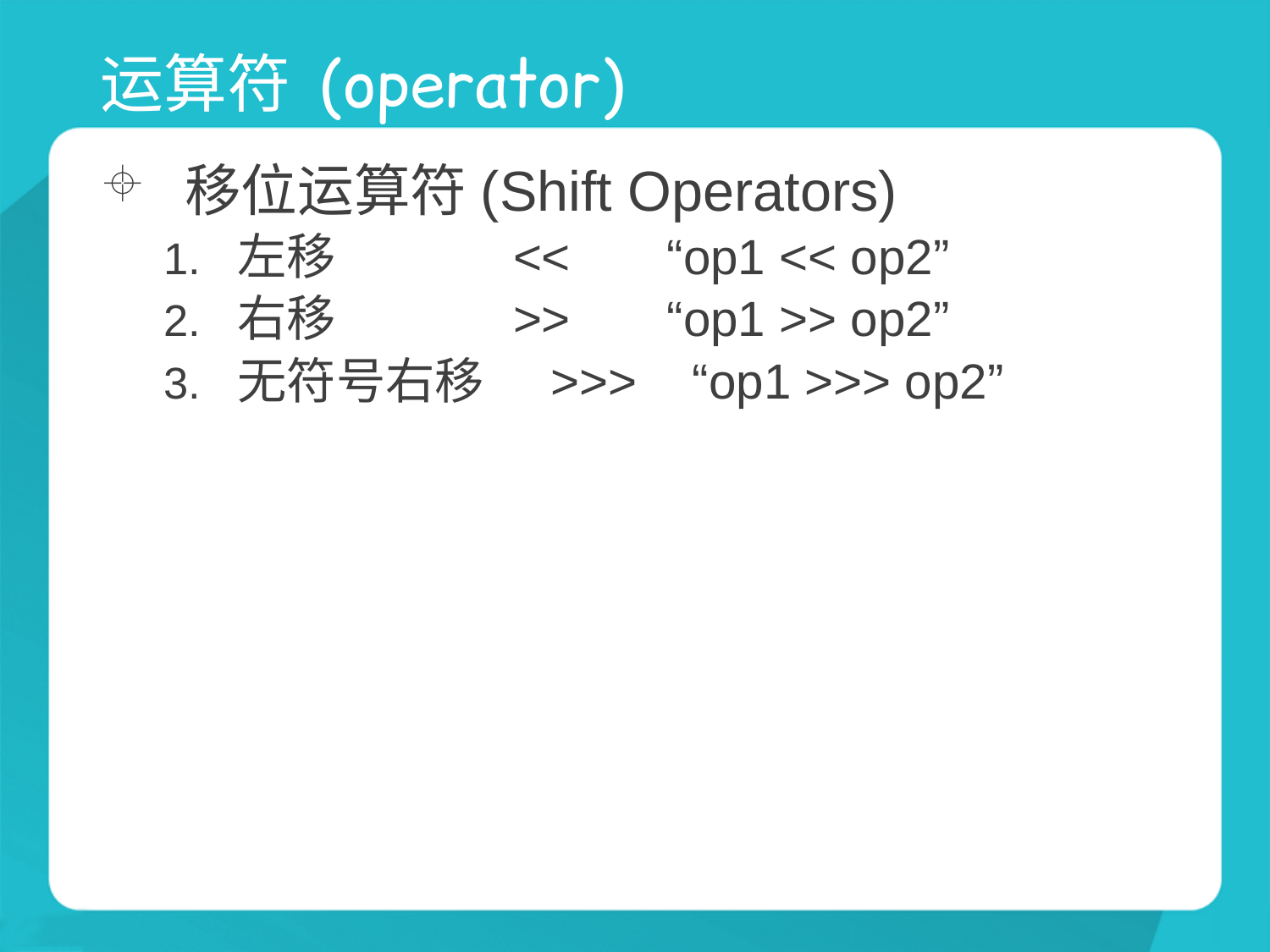

# 运算符 (operator)
移位运算符(Shift Operators)
左移               <<       “op1 << op2”
右移               >>       “op1 >> op2”
无符号右移     >>>    “op1 >>> op2”